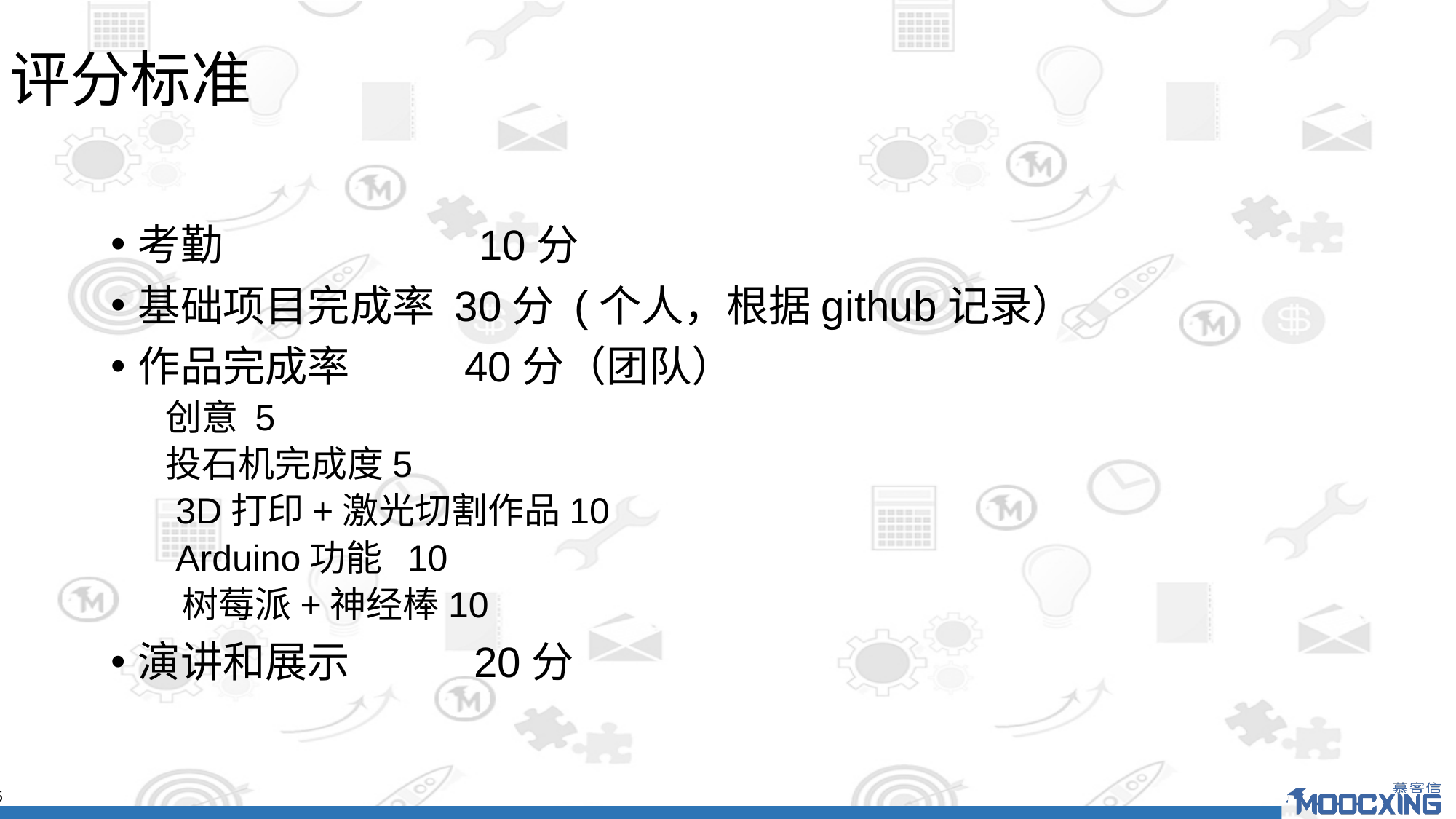

# 评分标准
考勤                          10分
基础项目完成率 30分	(个人，根据github记录）
作品完成率           40分（团队）
创意 5
投石机完成度5
 3D打印+激光切割作品10
 Arduino功能  10
 树莓派+神经棒10
演讲和展示            20分